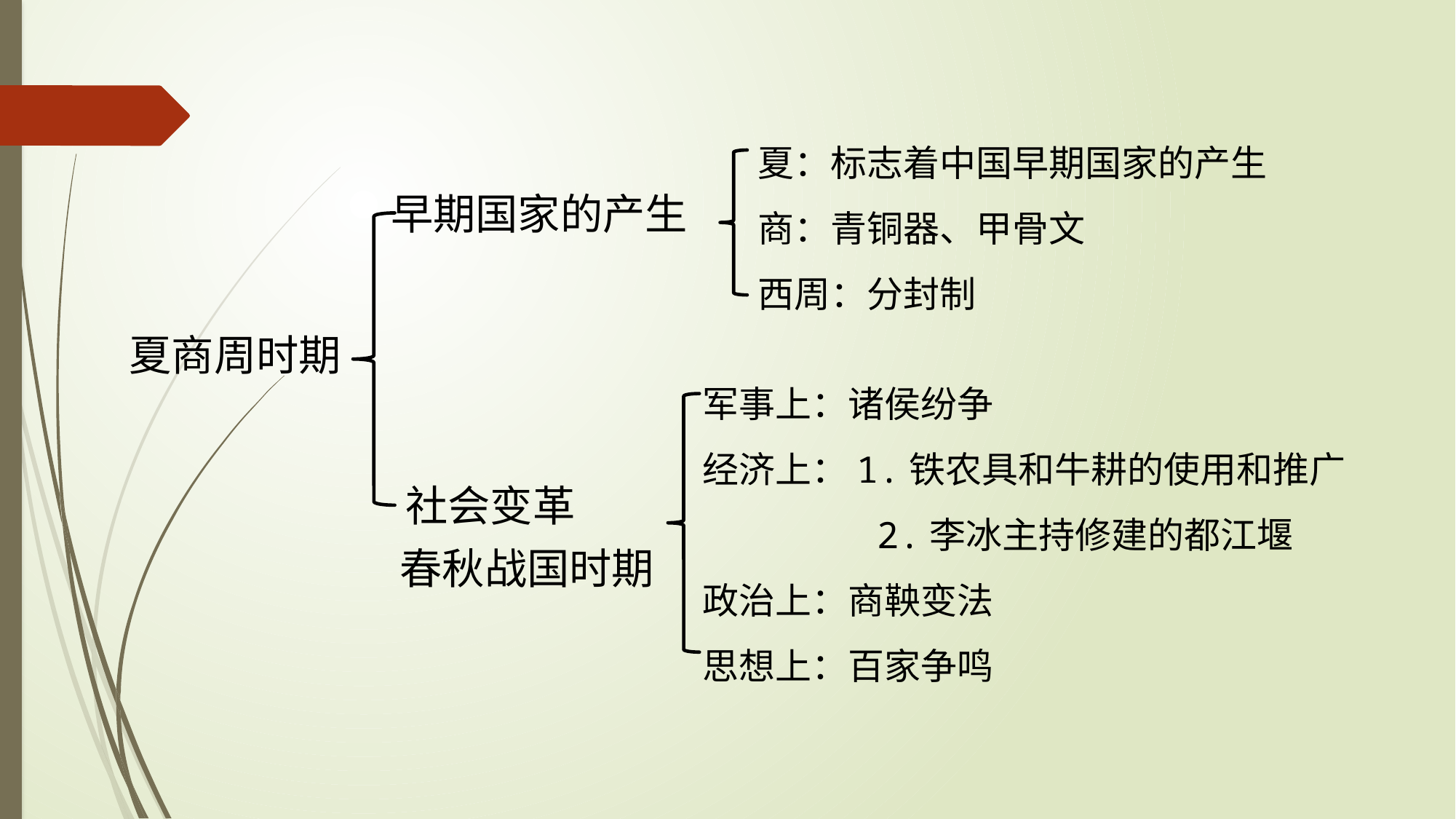

夏：标志着中国早期国家的产生
商：青铜器、甲骨文
西周：分封制

早期国家的产生

夏商周时期
军事上：诸侯纷争
经济上：1.铁农具和牛耕的使用和推广
        2.李冰主持修建的都江堰
政治上：商鞅变法
思想上：百家争鸣

社会变革
春秋战国时期